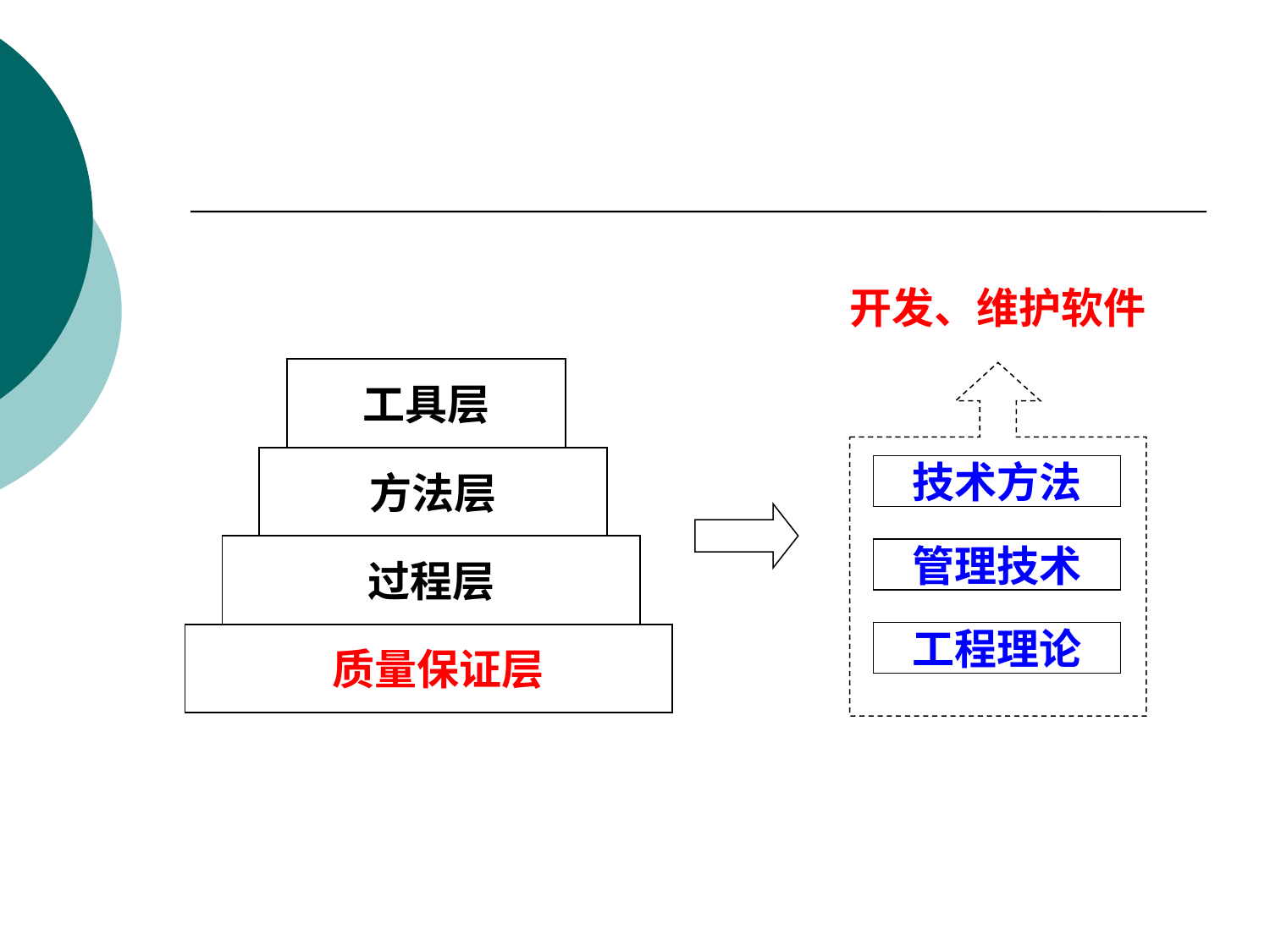

开发、维护软件

技术方法
管理技术
工程理论

工具层
方法层
过程层
 质量保证层